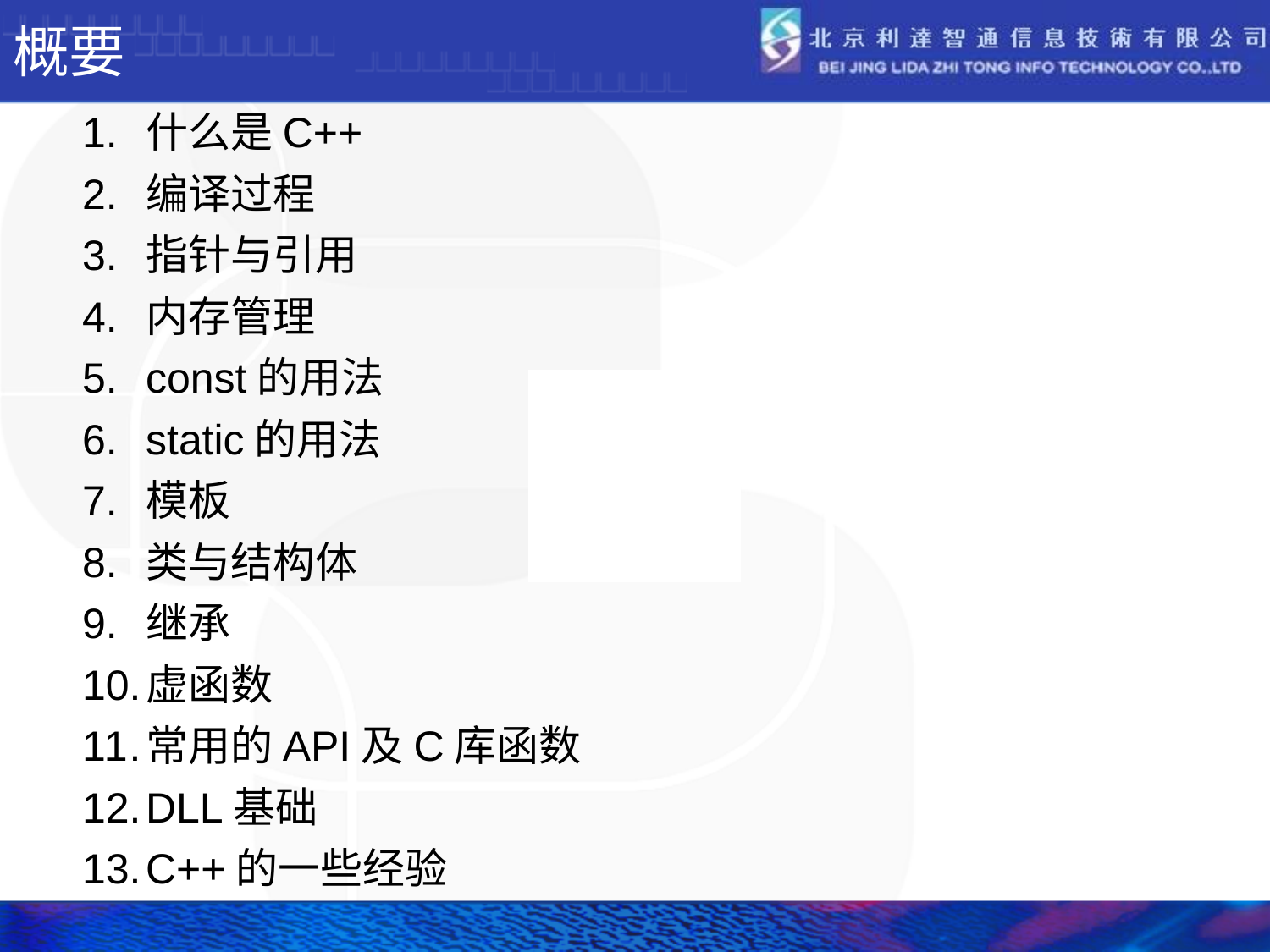

# 概要
什么是C++
编译过程
指针与引用
内存管理
const的用法
static的用法
模板
类与结构体
继承
虚函数
常用的API及C库函数
DLL基础
C++的一些经验